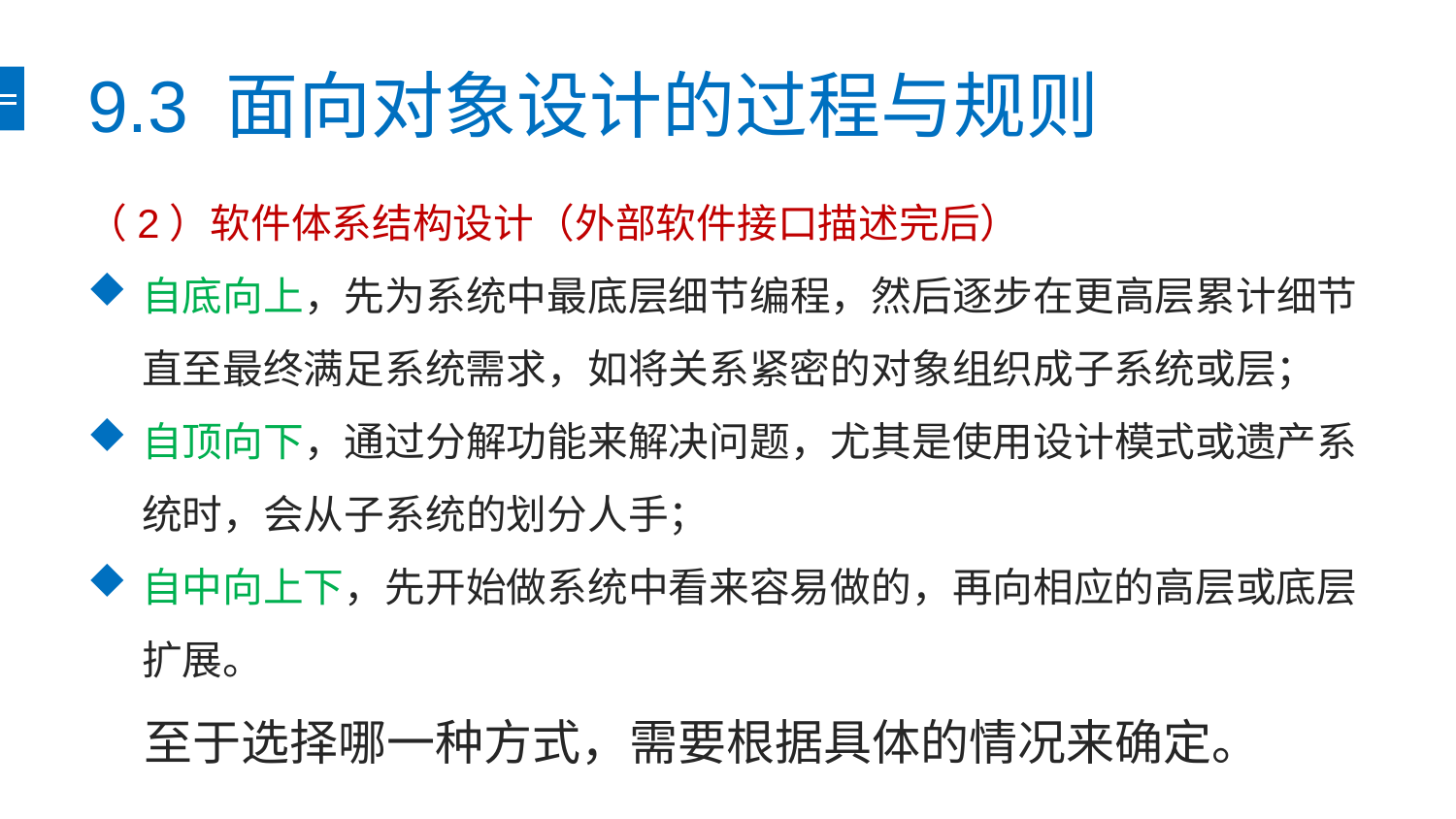

# 9.3 面向对象设计的过程与规则
（2）软件体系结构设计（外部软件接口描述完后）
自底向上，先为系统中最底层细节编程，然后逐步在更高层累计细节直至最终满足系统需求，如将关系紧密的对象组织成子系统或层；
自顶向下，通过分解功能来解决问题，尤其是使用设计模式或遗产系统时，会从子系统的划分人手；
自中向上下，先开始做系统中看来容易做的，再向相应的高层或底层扩展。
至于选择哪一种方式，需要根据具体的情况来确定。